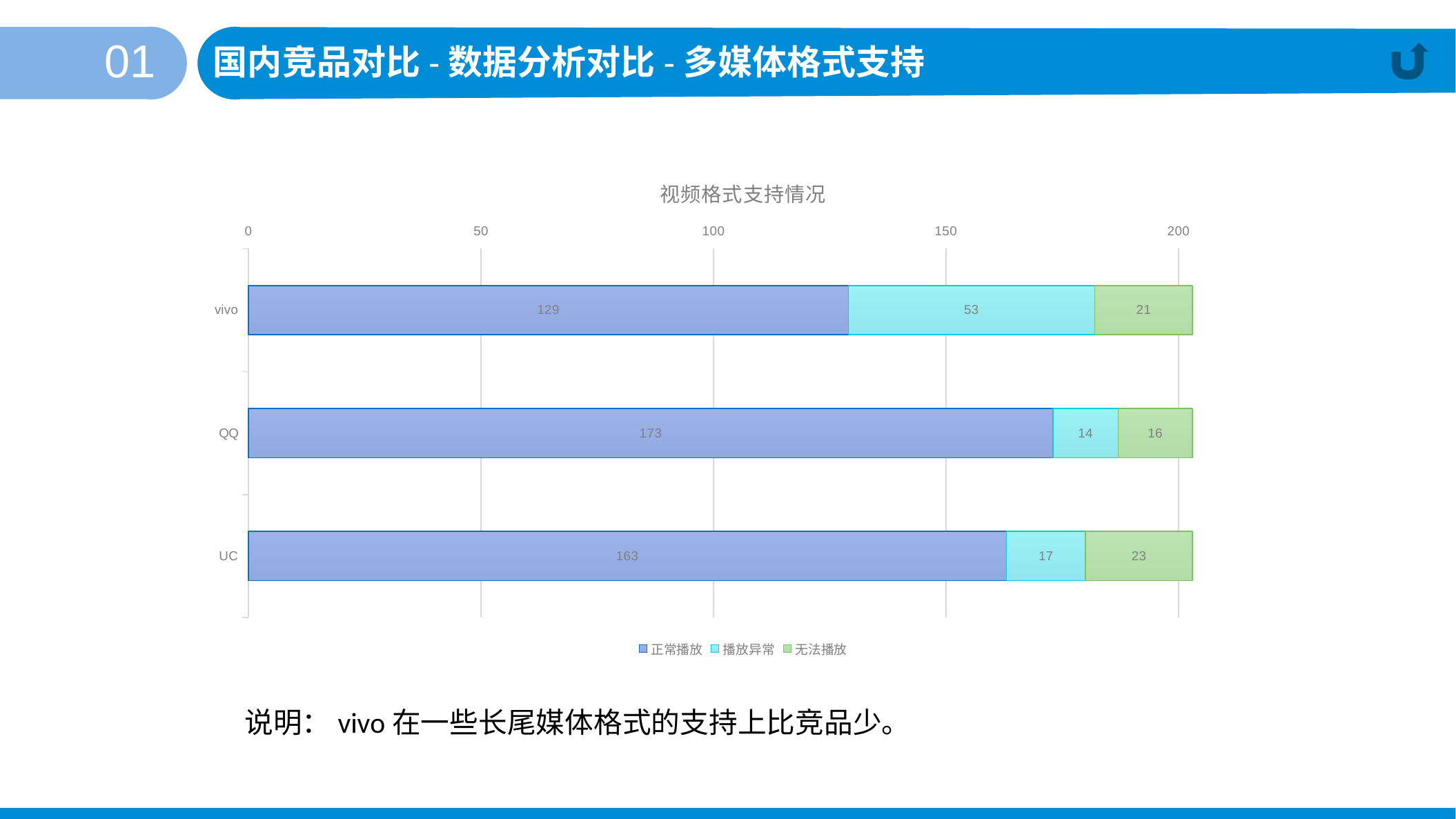

01

国内竞品对比-数据分析对比-多媒体格式支持

### Chart: 视频格式支持情况

| Category | 正常播放 | 播放异常 | 无法播放 |
|---|---|---|---|
| vivo | 129.0 | 53.0 | 21.0 |
| QQ | 173.0 | 14.0 | 16.0 |
| UC | 163.0 | 17.0 | 23.0 |
说明：vivo在一些长尾媒体格式的支持上比竞品少。